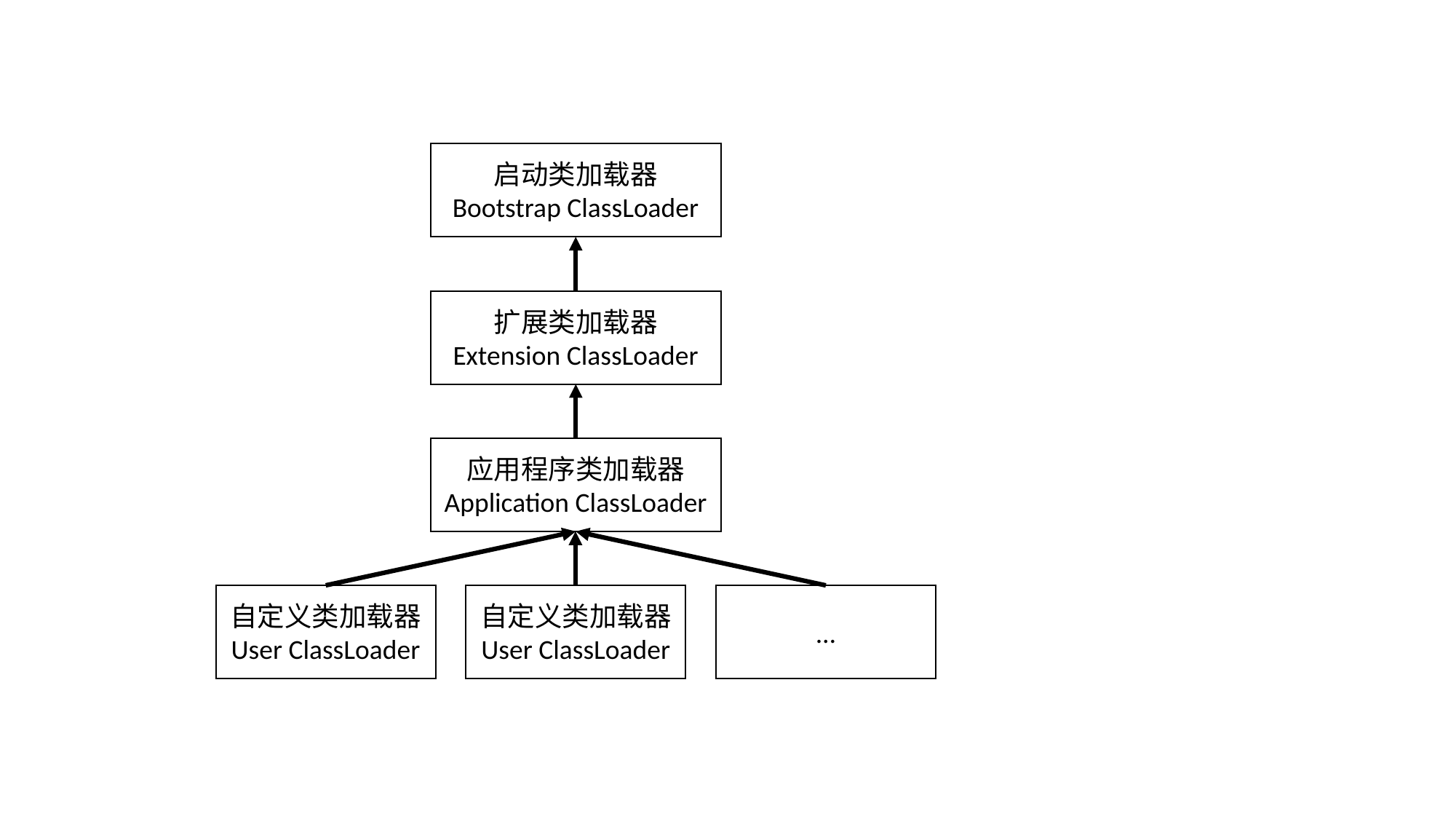

启动类加载器
Bootstrap ClassLoader
扩展类加载器
Extension ClassLoader
应用程序类加载器
Application ClassLoader
自定义类加载器
User ClassLoader
自定义类加载器
User ClassLoader
…